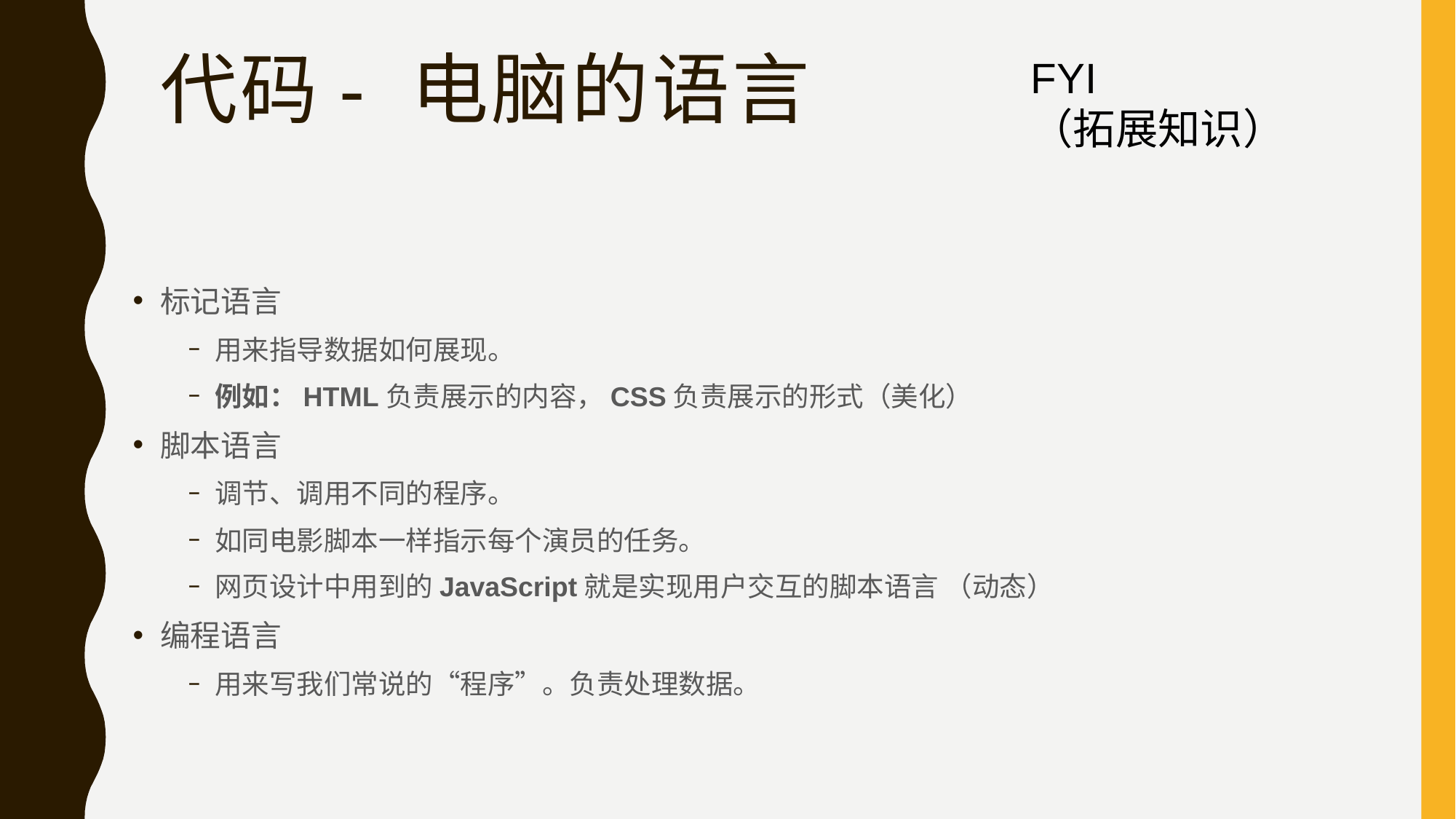

# 代码- 电脑的语言
FYI
（拓展知识）
标记语言
用来指导数据如何展现。
例如：HTML负责展示的内容，CSS负责展示的形式（美化）
脚本语言
调节、调用不同的程序。
如同电影脚本一样指示每个演员的任务。
网页设计中用到的JavaScript就是实现用户交互的脚本语言 （动态）
编程语言
用来写我们常说的“程序”。负责处理数据。